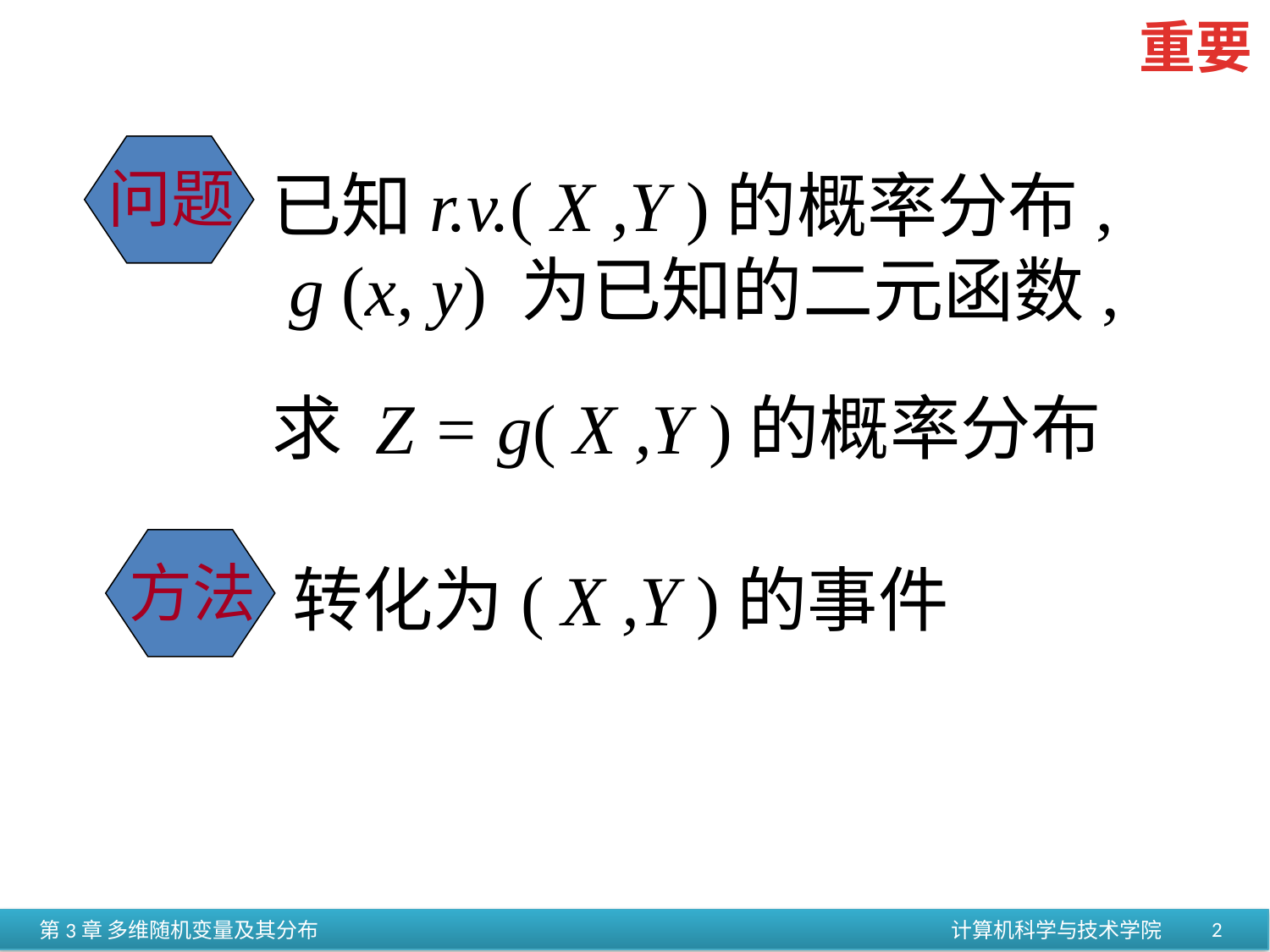

重要

问题
已知r.v.( X ,Y )的概率分布,
 g (x, y) 为已知的二元函数,
求 Z = g( X ,Y )的概率分布

方法
转化为( X ,Y )的事件